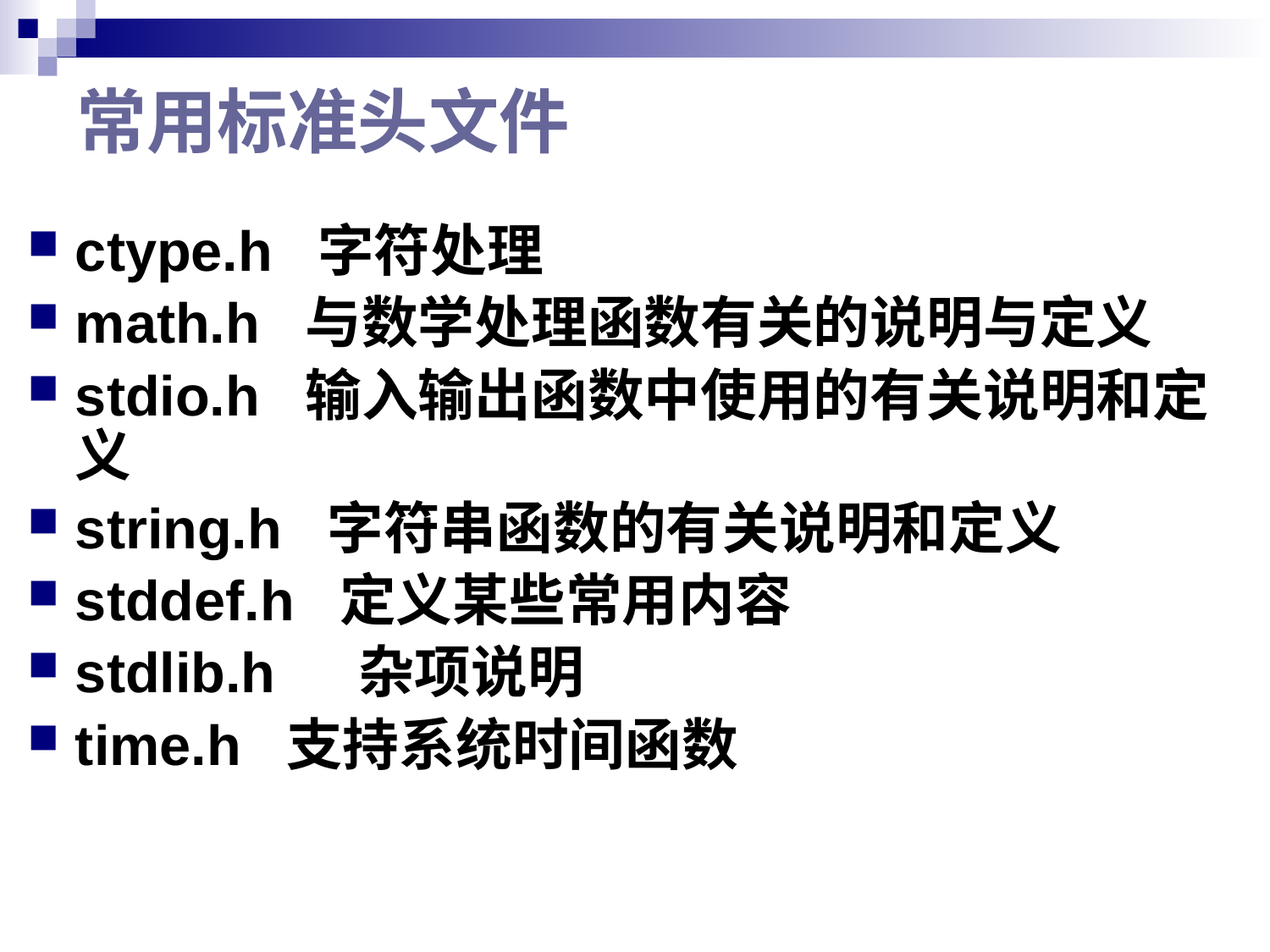

# 常用标准头文件
ctype.h  字符处理
math.h  与数学处理函数有关的说明与定义
stdio.h  输入输出函数中使用的有关说明和定义
string.h  字符串函数的有关说明和定义
stddef.h  定义某些常用内容
stdlib.h	 杂项说明
time.h  支持系统时间函数